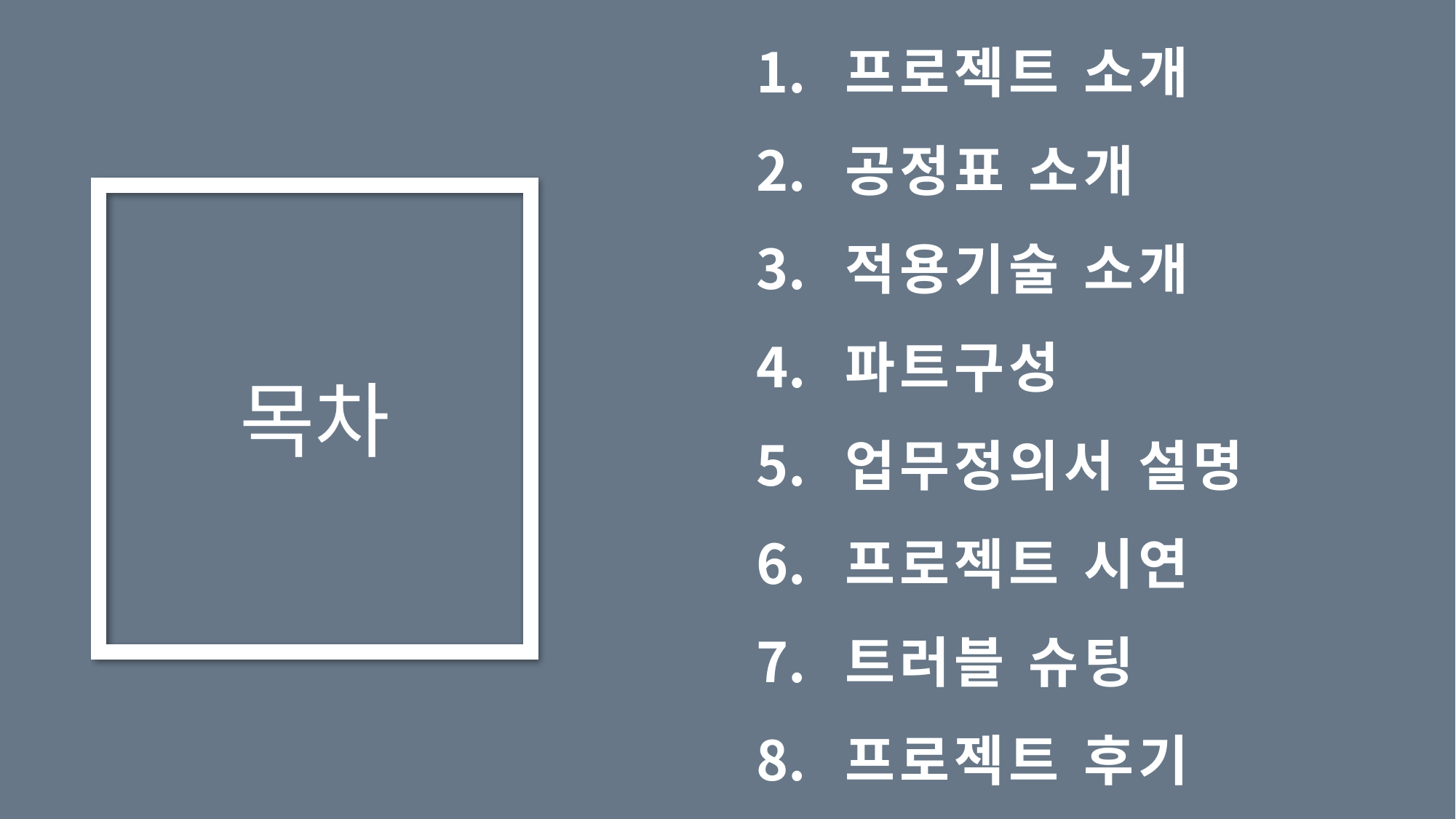

프로젝트 소개
공정표 소개
적용기술 소개
파트구성
업무정의서 설명
프로젝트 시연
트러블 슈팅
프로젝트 후기

목차